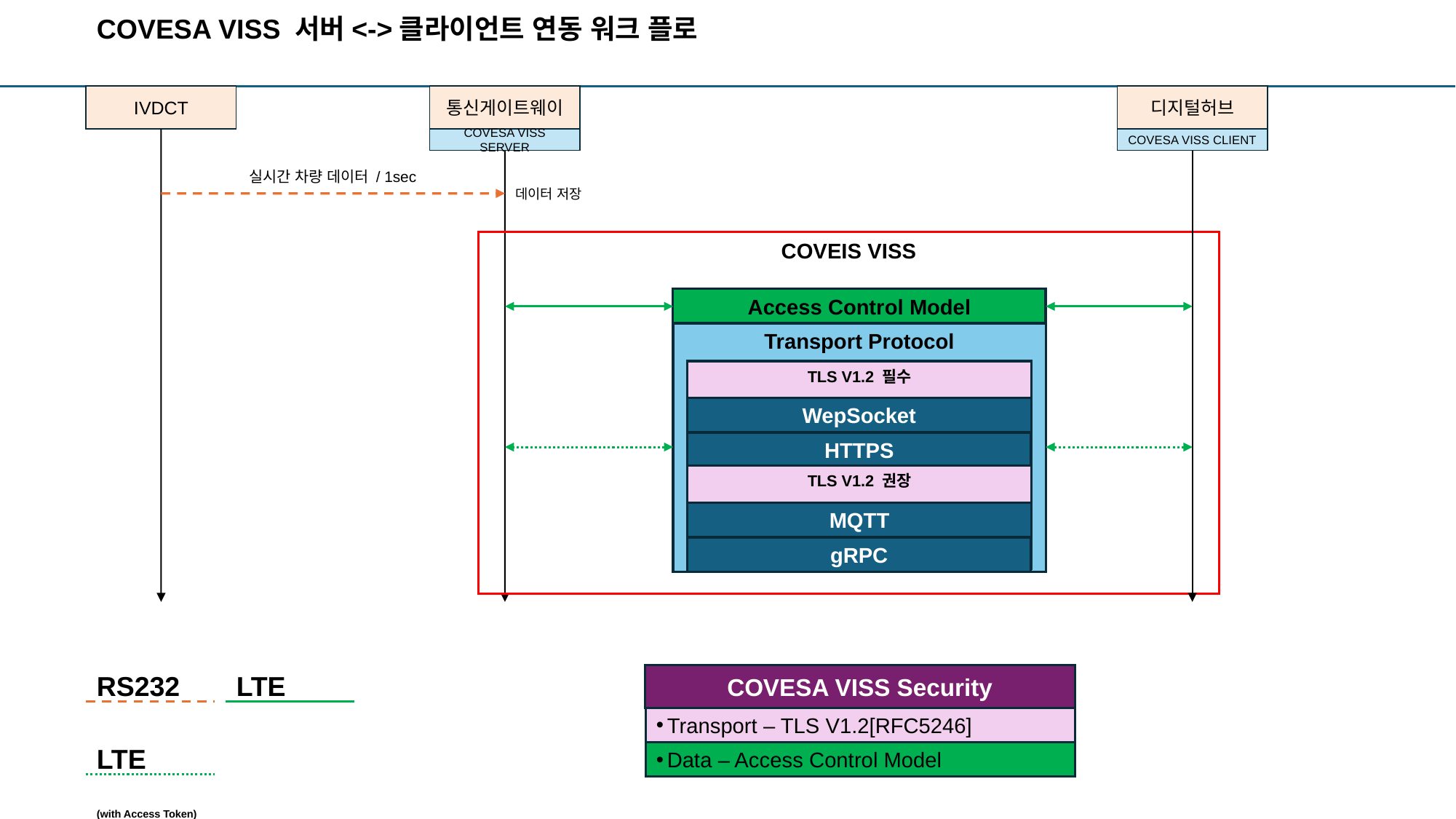

COVESA VISS 서버<->클라이언트 연동 워크 플로
IVDCT
통신게이트웨이
디지털허브
COVESA VISS SERVER
COVESA VISS CLIENT

실시간 차량 데이터 / 1sec
데이터 저장
COVEIS VISS
Access Control Model

Transport Protocol
TLS V1.2 필수
WepSocket

HTTPS
TLS V1.2 권장
MQTT
WepSocket
gRPC
RS232

LTE

COVESA VISS Security
Transport – TLS V1.2[RFC5246]
LTE
(with Access Token)
Data – Access Control Model